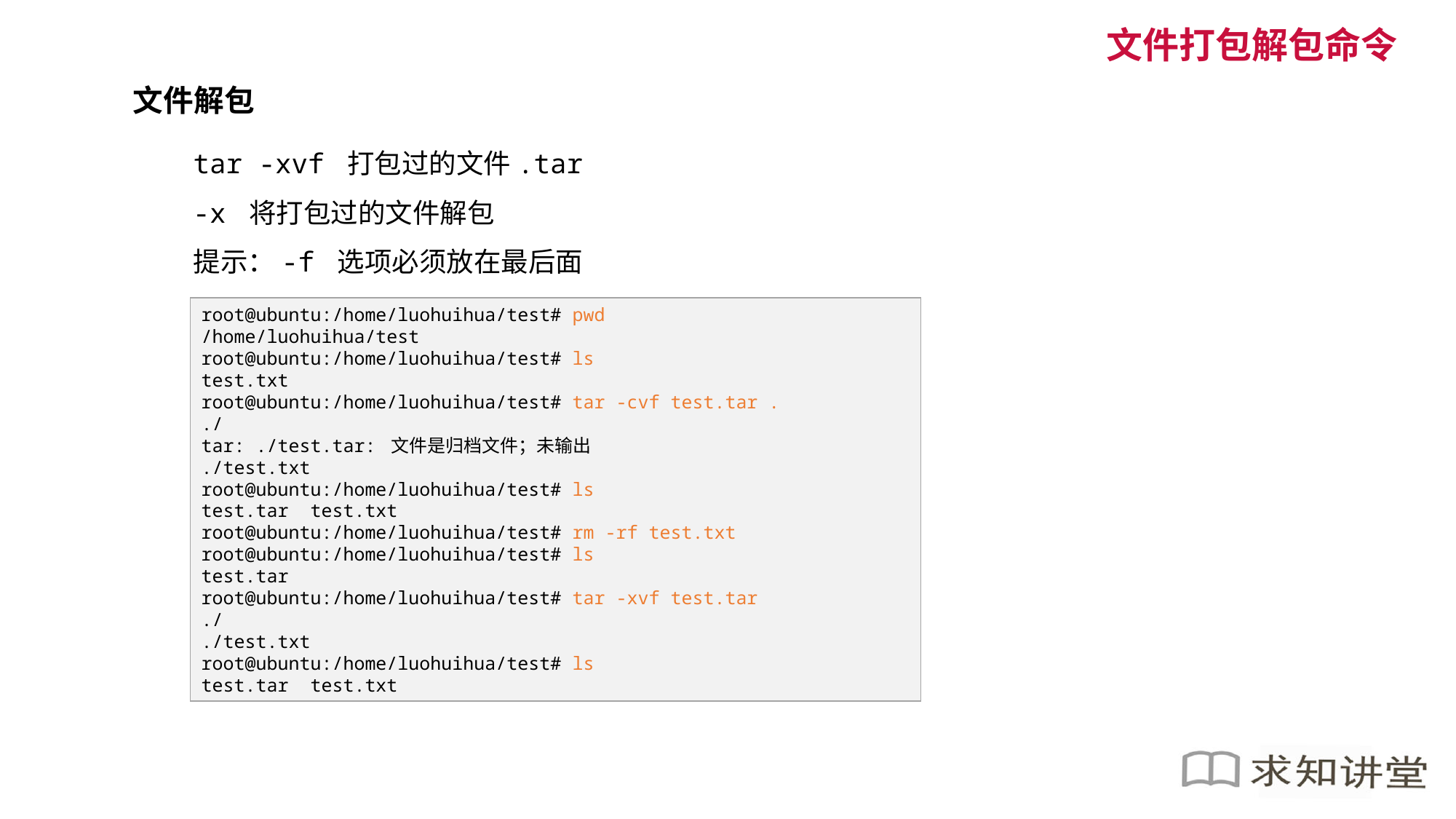

文件打包解包命令
文件解包
tar -xvf 打包过的文件.tar
-x 将打包过的文件解包
提示：-f 选项必须放在最后面
root@ubuntu:/home/luohuihua/test# pwd
/home/luohuihua/test
root@ubuntu:/home/luohuihua/test# ls
test.txt
root@ubuntu:/home/luohuihua/test# tar -cvf test.tar .
./
tar: ./test.tar: 文件是归档文件；未输出
./test.txt
root@ubuntu:/home/luohuihua/test# ls
test.tar  test.txt
root@ubuntu:/home/luohuihua/test# rm -rf test.txt
root@ubuntu:/home/luohuihua/test# ls
test.tar
root@ubuntu:/home/luohuihua/test# tar -xvf test.tar
./
./test.txt
root@ubuntu:/home/luohuihua/test# ls
test.tar  test.txt